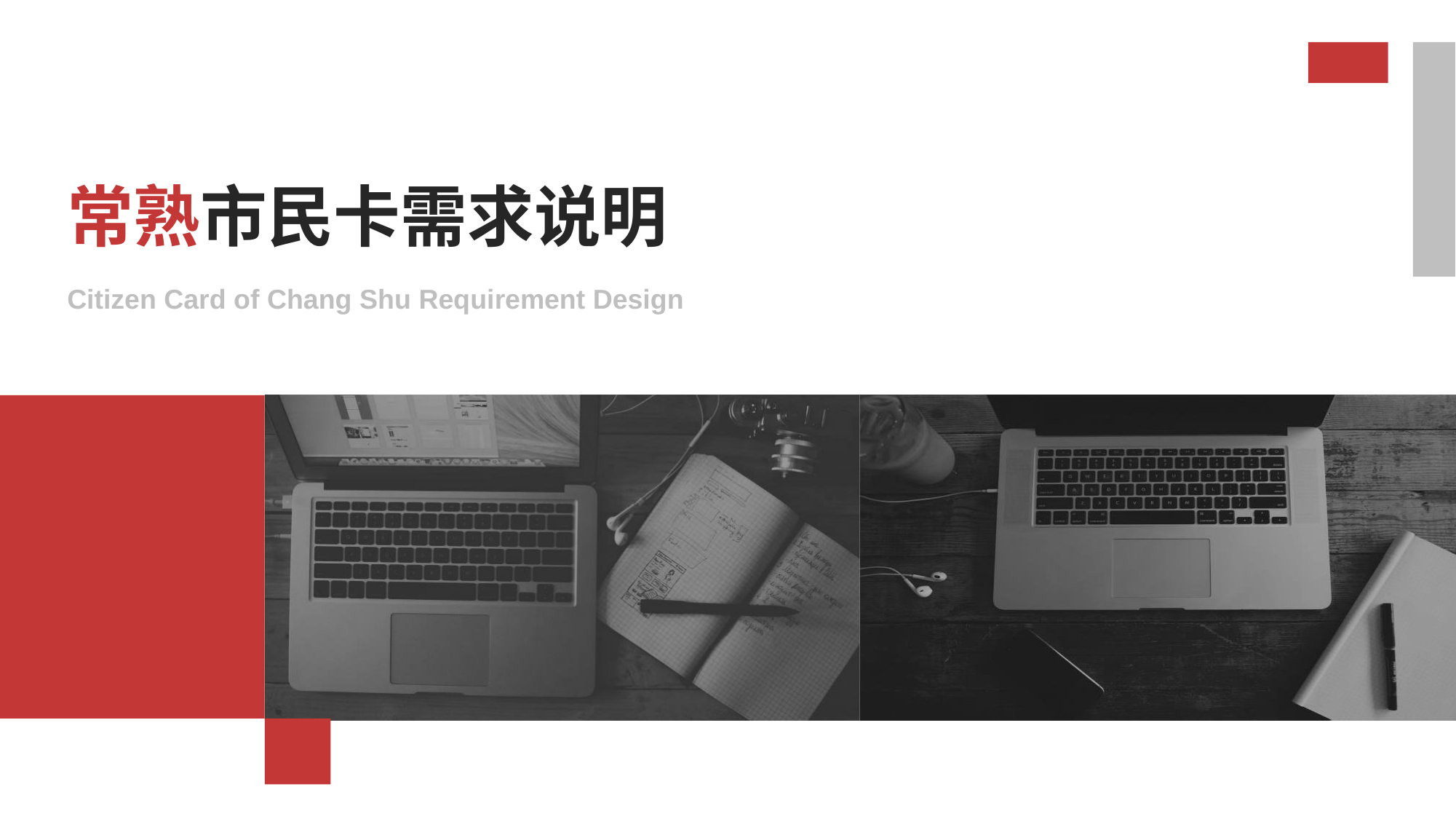

常熟市民卡需求说明

Citizen Card of Chang Shu Requirement Design